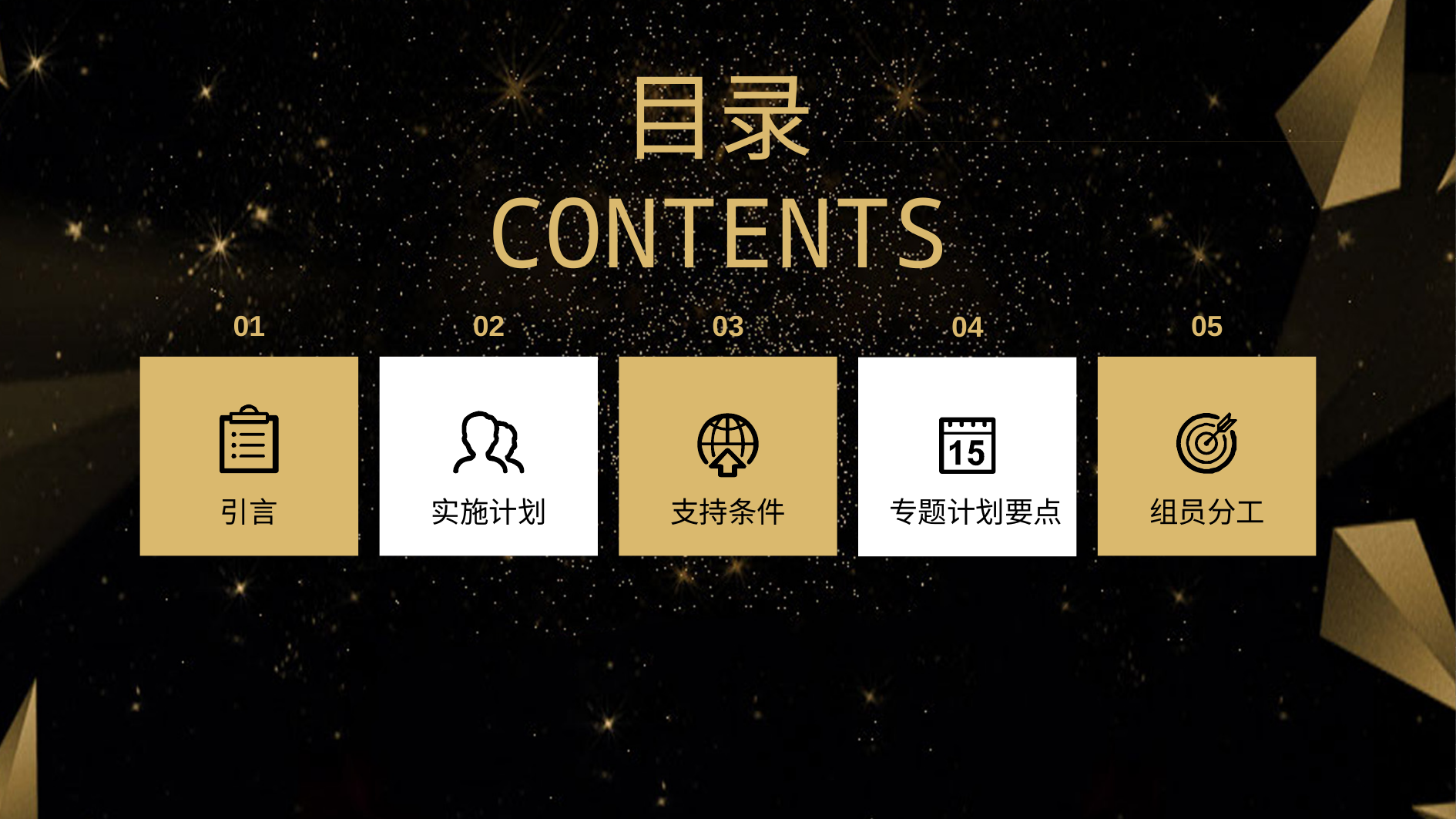

目录
CONTENTS

01
02
03
05
04

引言
实施计划
支持条件
专题计划要点
组员分工